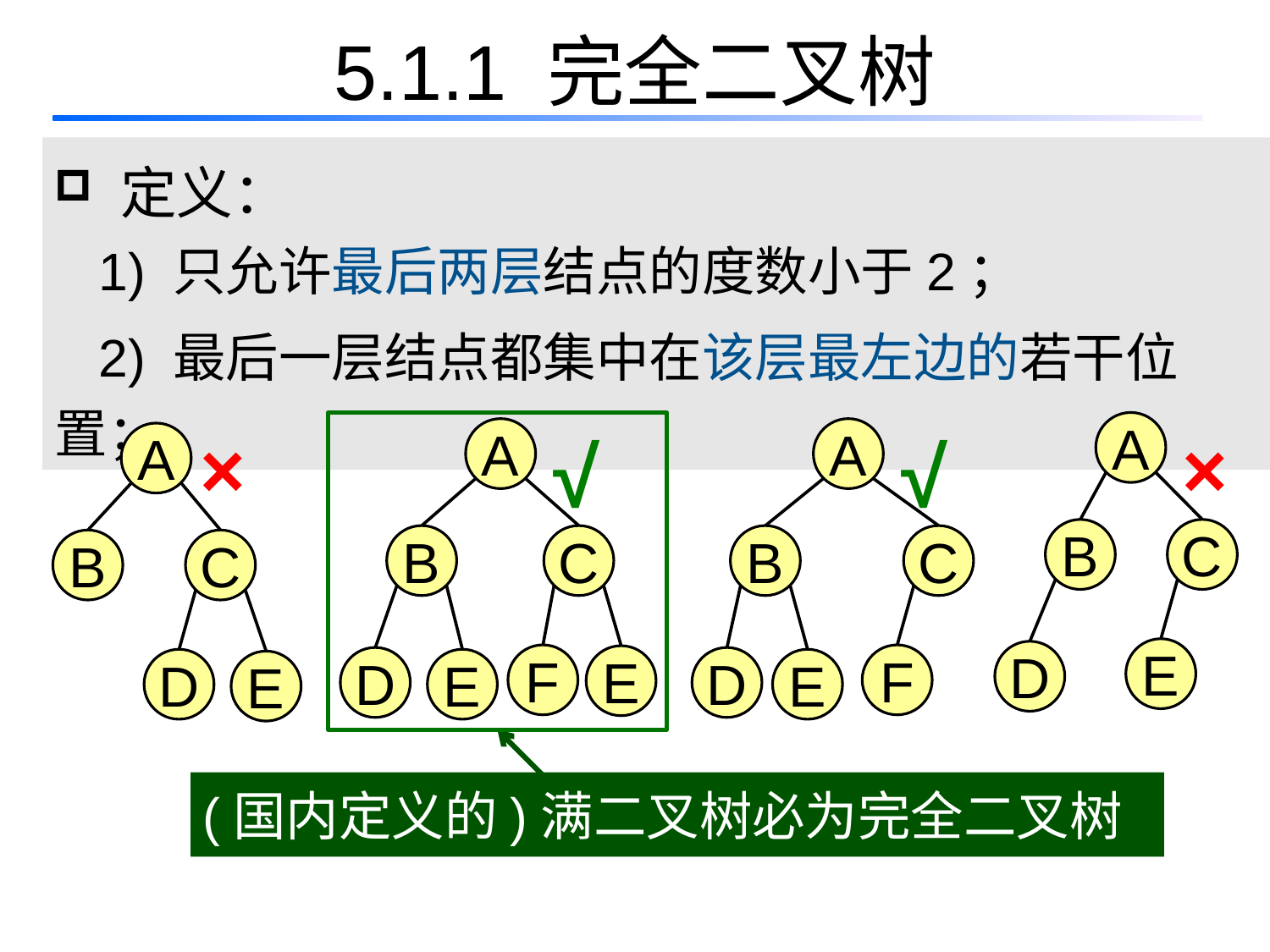

5.1.1 完全二叉树

 定义：
   1) 只允许最后两层结点的度数小于2；
   2) 最后一层结点都集中在该层最左边的若干位置；
×
√
√
×

A
A
A
A
B
C
B
C
B
C
B
C
E
D
F
F
E
D
D
D
E
E
E
(国内定义的)满二叉树必为完全二叉树